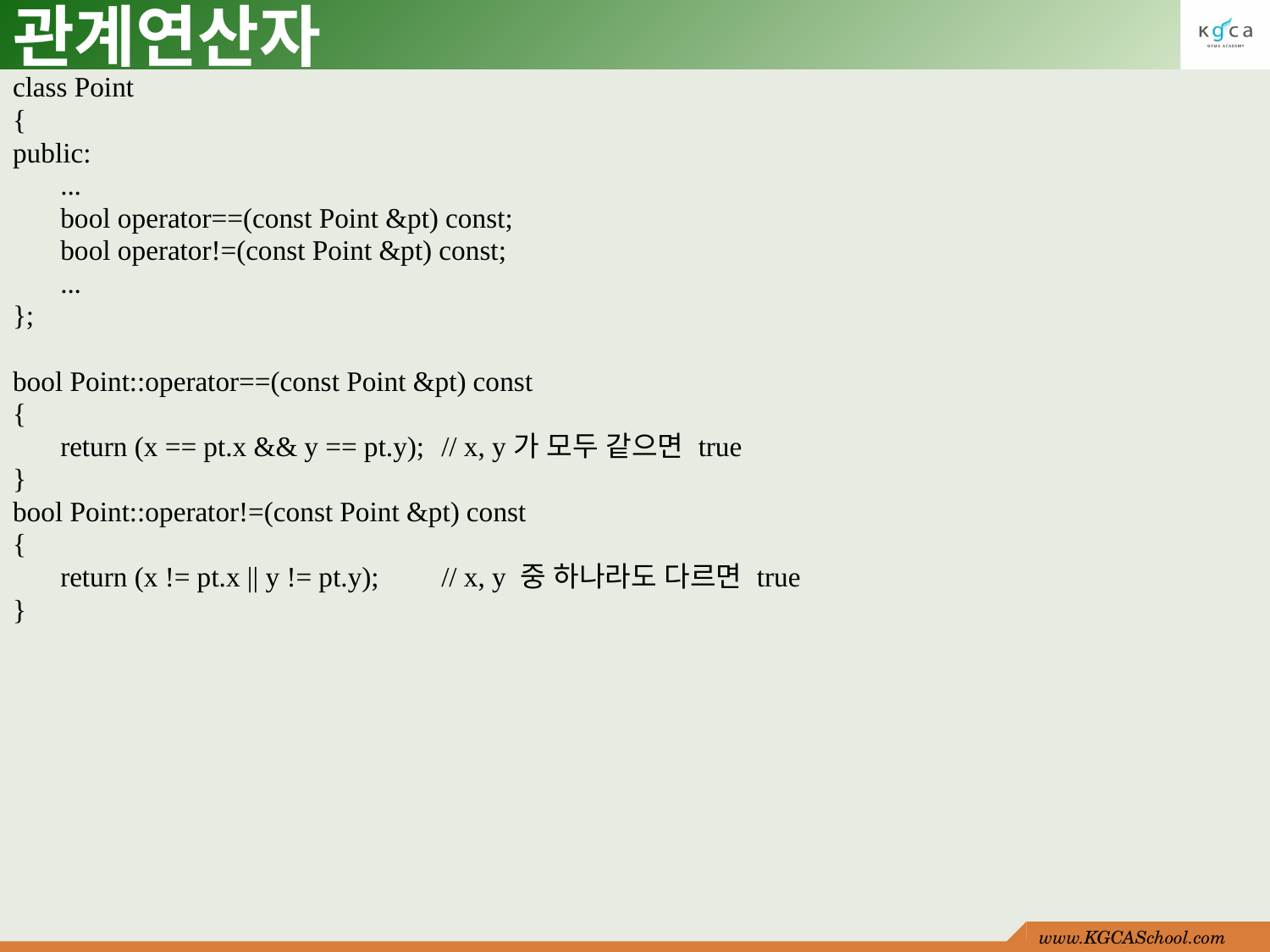

# 관계연산자
class Point
{
public:
	...
	bool operator==(const Point &pt) const;
	bool operator!=(const Point &pt) const;
	...
};

bool Point::operator==(const Point &pt) const
{
	return (x == pt.x && y == pt.y);	// x, y가 모두 같으면 true
}
bool Point::operator!=(const Point &pt) const
{
	return (x != pt.x || y != pt.y);	// x, y 중 하나라도 다르면 true
}